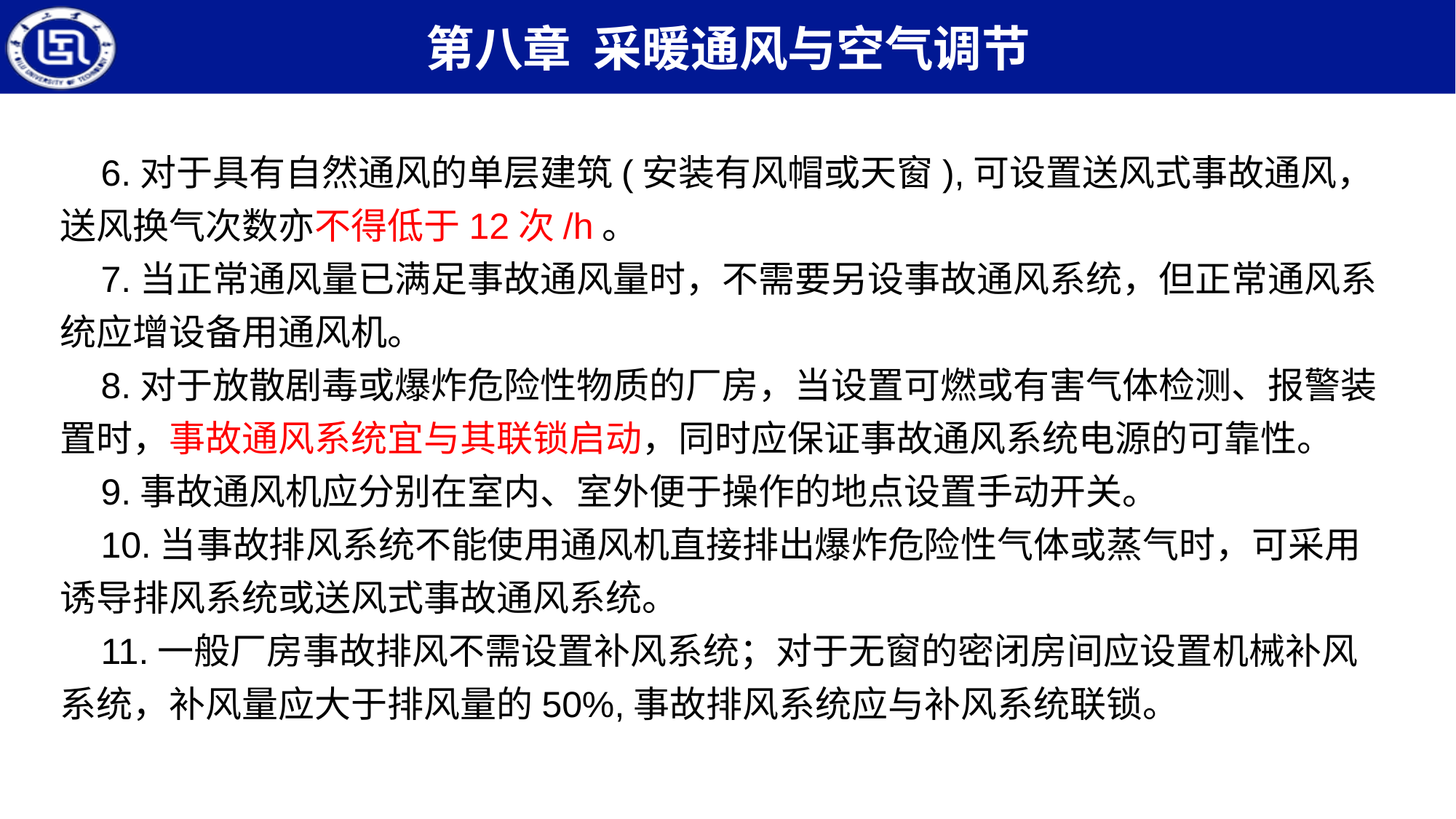

6.对于具有自然通风的单层建筑(安装有风帽或天窗),可设置送风式事故通风，送风换气次数亦不得低于12次/h。
    7.当正常通风量已满足事故通风量时，不需要另设事故通风系统，但正常通风系统应增设备用通风机。
    8.对于放散剧毒或爆炸危险性物质的厂房，当设置可燃或有害气体检测、报警装置时，事故通风系统宜与其联锁启动，同时应保证事故通风系统电源的可靠性。
    9.事故通风机应分别在室内、室外便于操作的地点设置手动开关。
    10.当事故排风系统不能使用通风机直接排出爆炸危险性气体或蒸气时，可采用诱导排风系统或送风式事故通风系统。
    11.一般厂房事故排风不需设置补风系统；对于无窗的密闭房间应设置机械补风系统，补风量应大于排风量的50%,事故排风系统应与补风系统联锁。